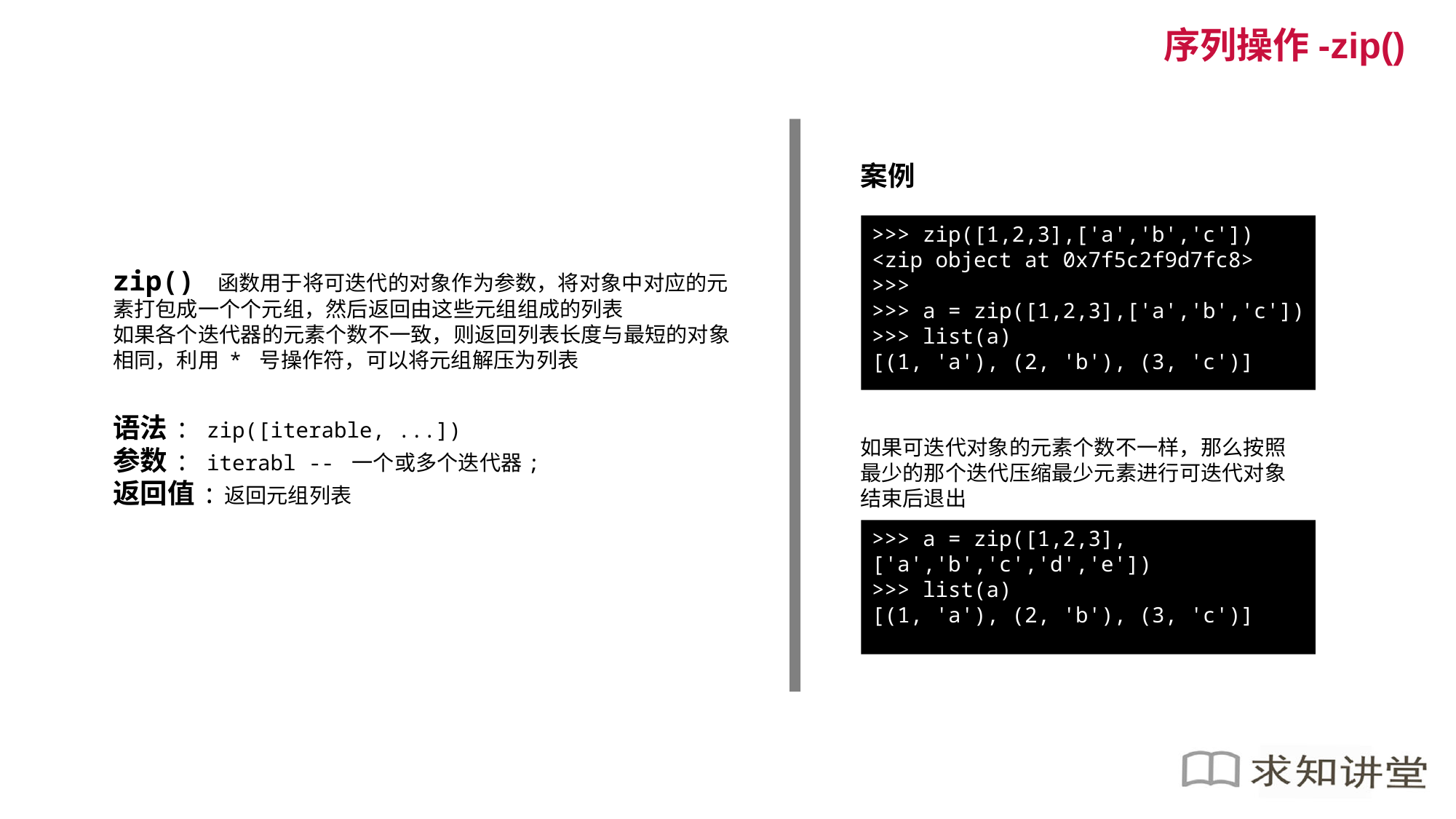

序列操作-zip()

案例
>>> zip([1,2,3],['a','b','c'])
<zip object at 0x7f5c2f9d7fc8>
>>>
>>> a = zip([1,2,3],['a','b','c'])
>>> list(a)
[(1, 'a'), (2, 'b'), (3, 'c')]
zip() 函数用于将可迭代的对象作为参数，将对象中对应的元素打包成一个个元组，然后返回由这些元组组成的列表
如果各个迭代器的元素个数不一致，则返回列表长度与最短的对象相同，利用 * 号操作符，可以将元组解压为列表
语法: zip([iterable, ...])
参数: iterabl -- 一个或多个迭代器;
返回值:返回元组列表
如果可迭代对象的元素个数不一样，那么按照最少的那个迭代压缩最少元素进行可迭代对象结束后退出
>>> a = zip([1,2,3],['a','b','c','d','e'])
>>> list(a)
[(1, 'a'), (2, 'b'), (3, 'c')]